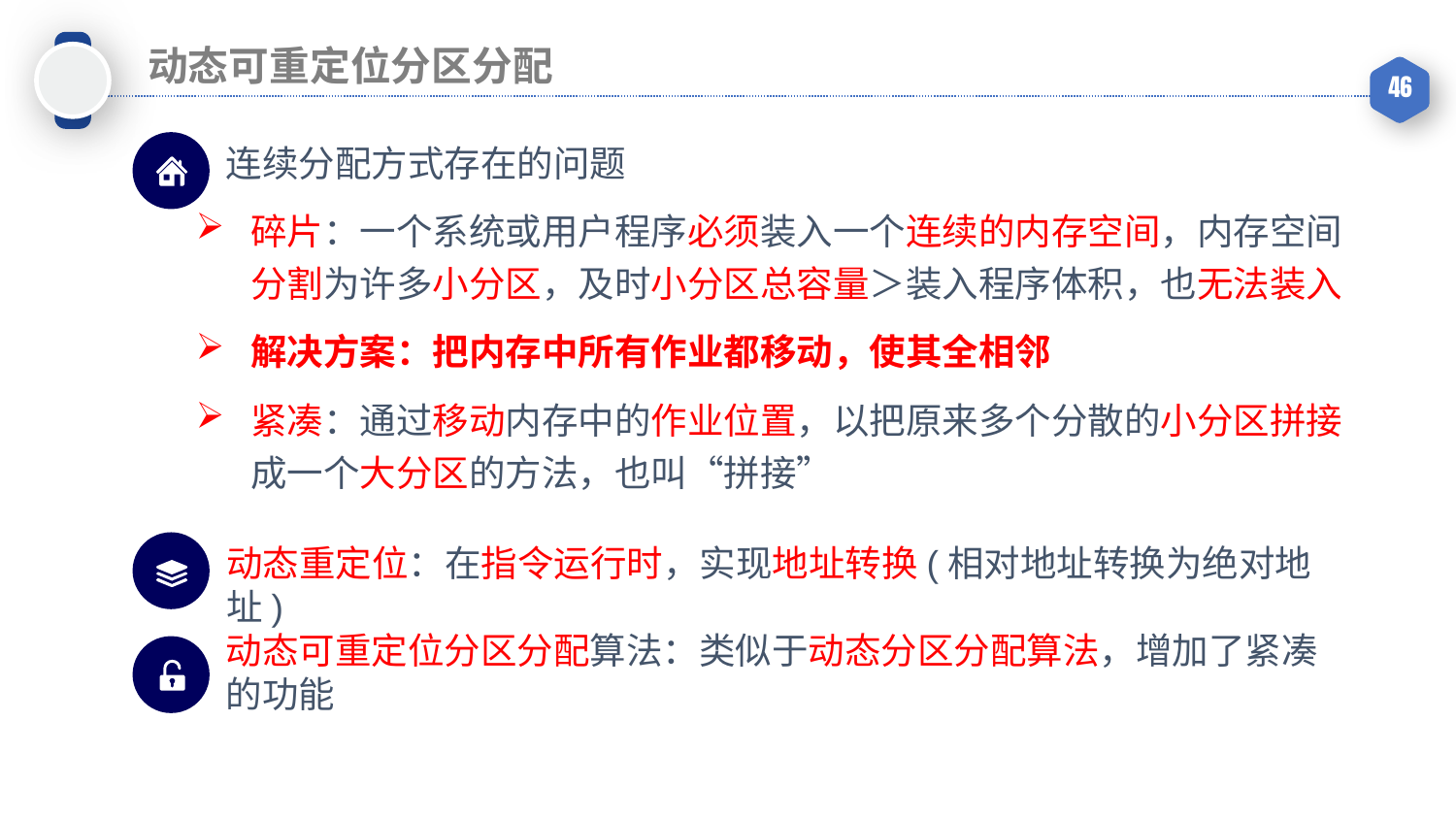

动态可重定位分区分配

连续分配方式存在的问题

碎片：一个系统或用户程序必须装入一个连续的内存空间，内存空间分割为许多小分区，及时小分区总容量＞装入程序体积，也无法装入
解决方案：把内存中所有作业都移动，使其全相邻
紧凑：通过移动内存中的作业位置，以把原来多个分散的小分区拼接成一个大分区的方法，也叫“拼接”

动态重定位：在指令运行时，实现地址转换(相对地址转换为绝对地址)

动态可重定位分区分配算法：类似于动态分区分配算法，增加了紧凑的功能